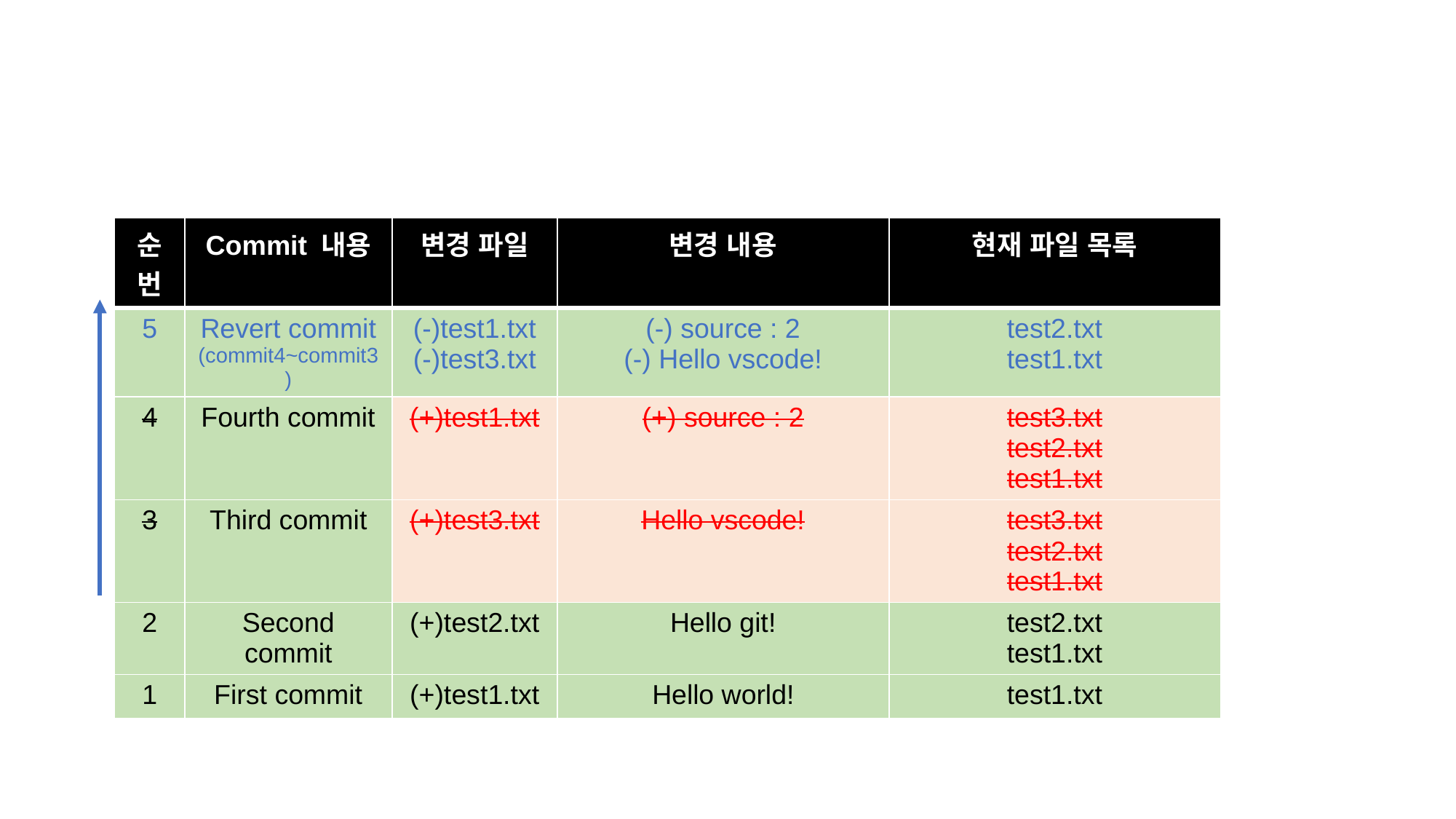

| 순번 | Commit 내용 | 변경 파일 | 변경 내용 | 현재 파일 목록 |
| --- | --- | --- | --- | --- |
| 5 | Revert commit (commit4~commit3) | (-)test1.txt (-)test3.txt | (-) source : 2 (-) Hello vscode! | test2.txt test1.txt |
| 4 | Fourth commit | (+)test1.txt | (+) source : 2 | test3.txt test2.txt test1.txt |
| 3 | Third commit | (+)test3.txt | Hello vscode! | test3.txt test2.txt test1.txt |
| 2 | Second commit | (+)test2.txt | Hello git! | test2.txt test1.txt |
| 1 | First commit | (+)test1.txt | Hello world! | test1.txt |